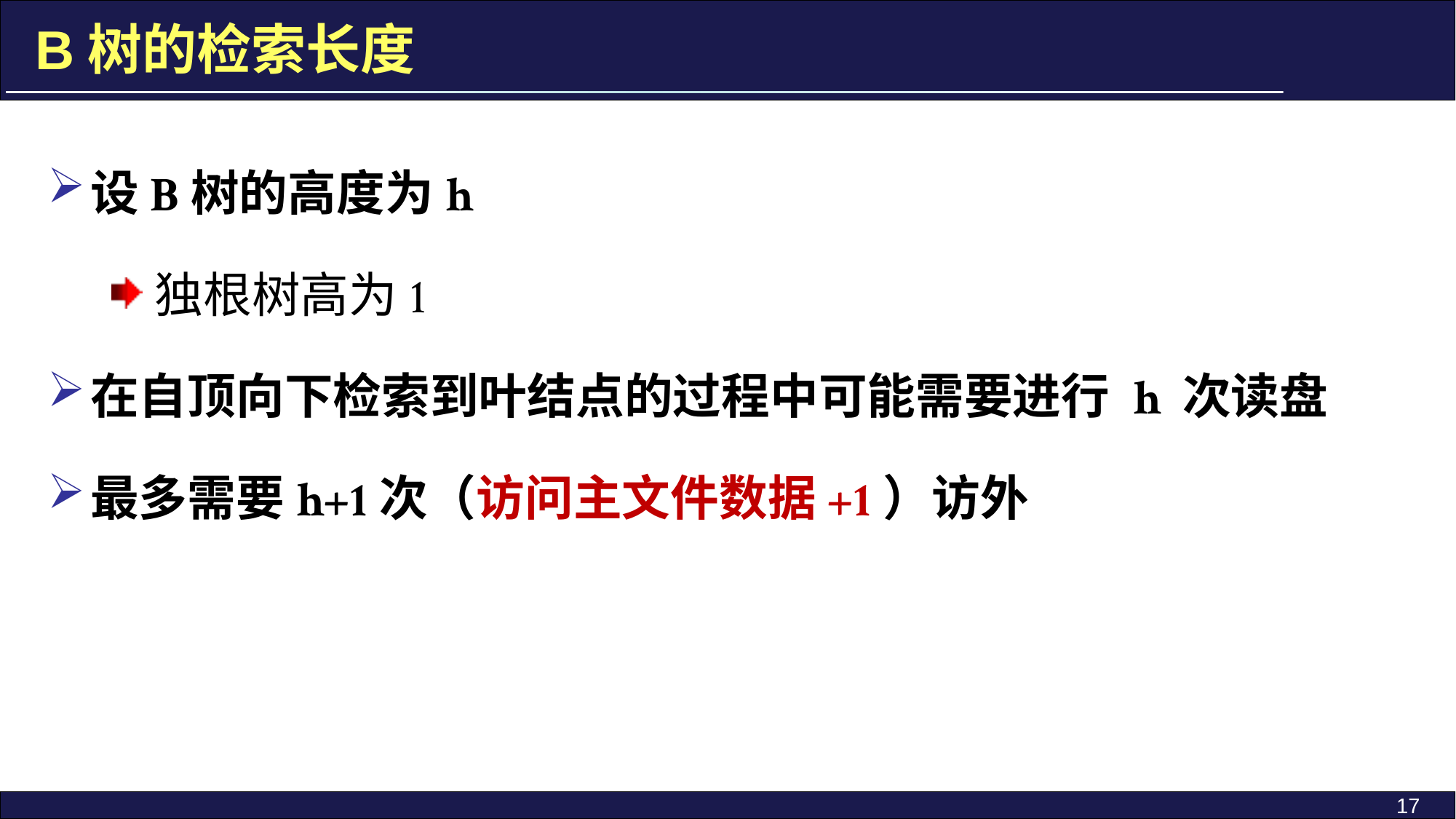

B树的检索长度
设B树的高度为h
独根树高为1
在自顶向下检索到叶结点的过程中可能需要进行 h 次读盘
最多需要h+1次（访问主文件数据+1）访外
17